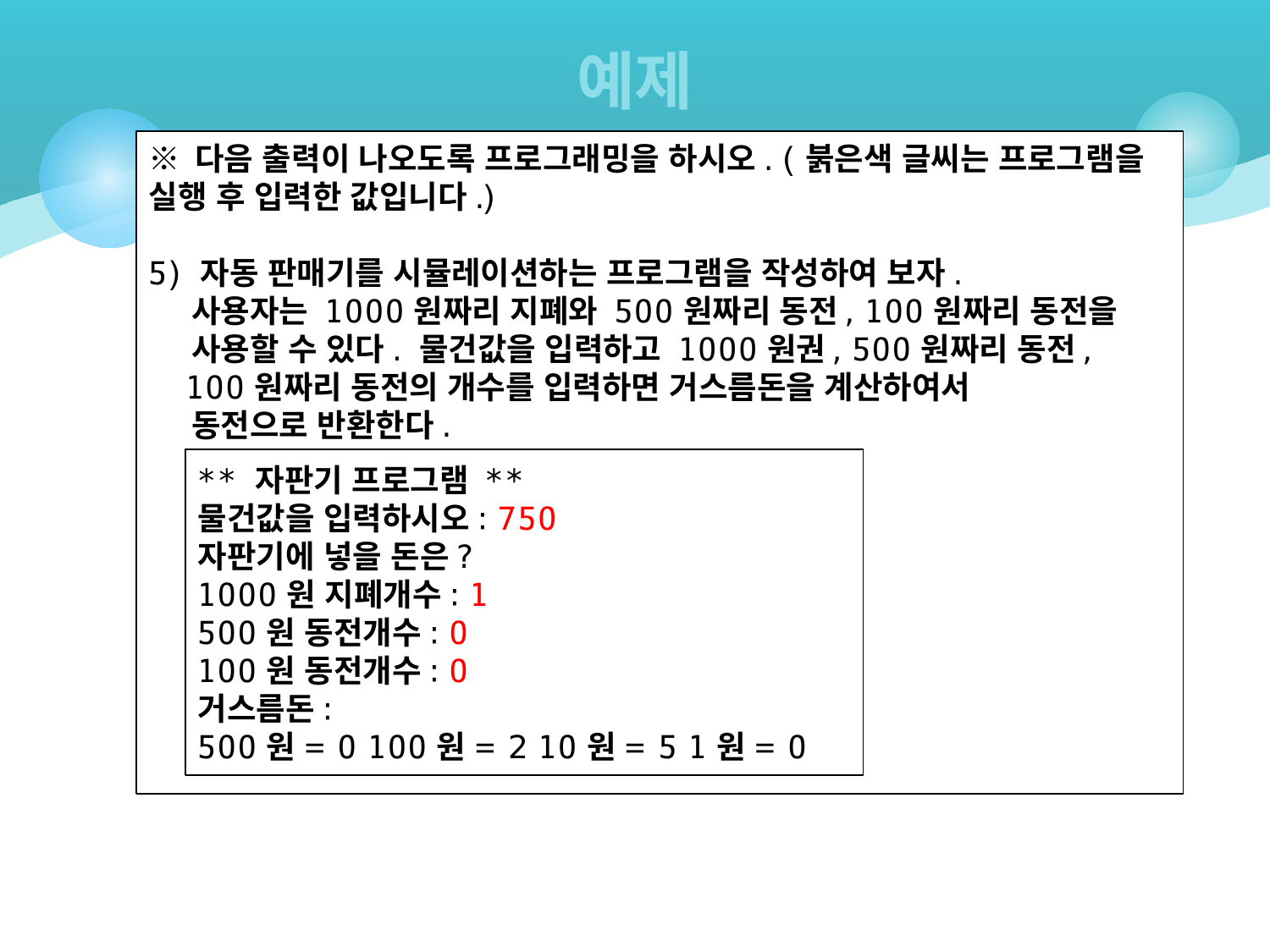

# 예제
※ 다음 출력이 나오도록 프로그래밍을 하시오. (붉은색 글씨는 프로그램을 실행 후 입력한 값입니다.)

5) 자동 판매기를 시뮬레이션하는 프로그램을 작성하여 보자.
    사용자는 1000원짜리 지폐와 500원짜리 동전, 100원짜리 동전을
    사용할 수 있다. 물건값을 입력하고 1000원권, 500원짜리 동전,
    100원짜리 동전의 개수를 입력하면 거스름돈을 계산하여서
    동전으로 반환한다.

** 자판기 프로그램 **
물건값을 입력하시오: 750
자판기에 넣을 돈은?
1000원 지폐개수: 1
500원 동전개수: 0
100원 동전개수: 0
거스름돈:
500원= 0 100원= 2 10원= 5 1원= 0